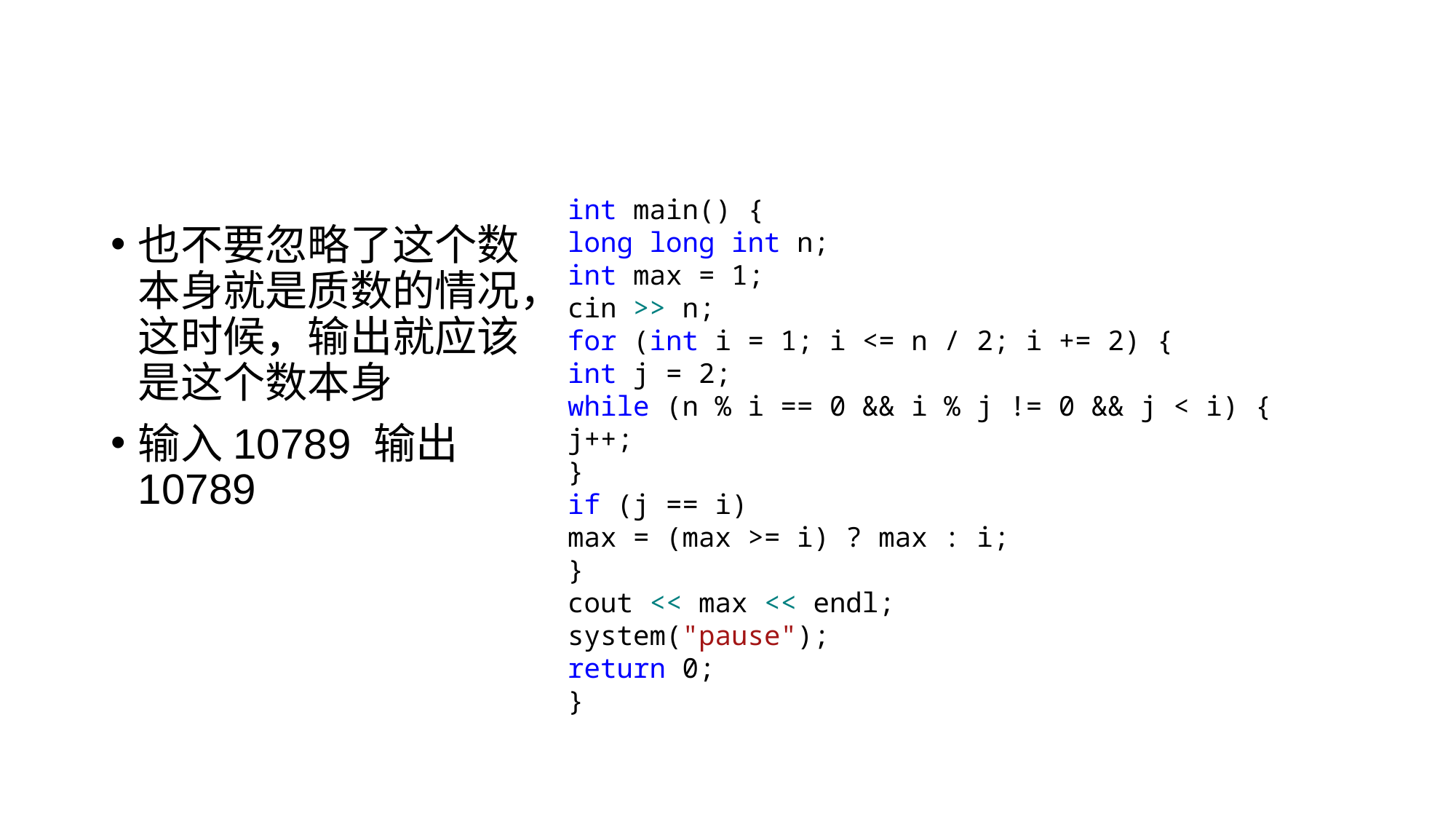

#
int main() {
long long int n;
int max = 1;
cin >> n;
for (int i = 1; i <= n / 2; i += 2) {
int j = 2;
while (n % i == 0 && i % j != 0 && j < i) {
j++;
}
if (j == i)
max = (max >= i) ? max : i;
}
cout << max << endl;
system("pause");
return 0;
}
也不要忽略了这个数本身就是质数的情况，这时候，输出就应该是这个数本身
输入10789 输出10789